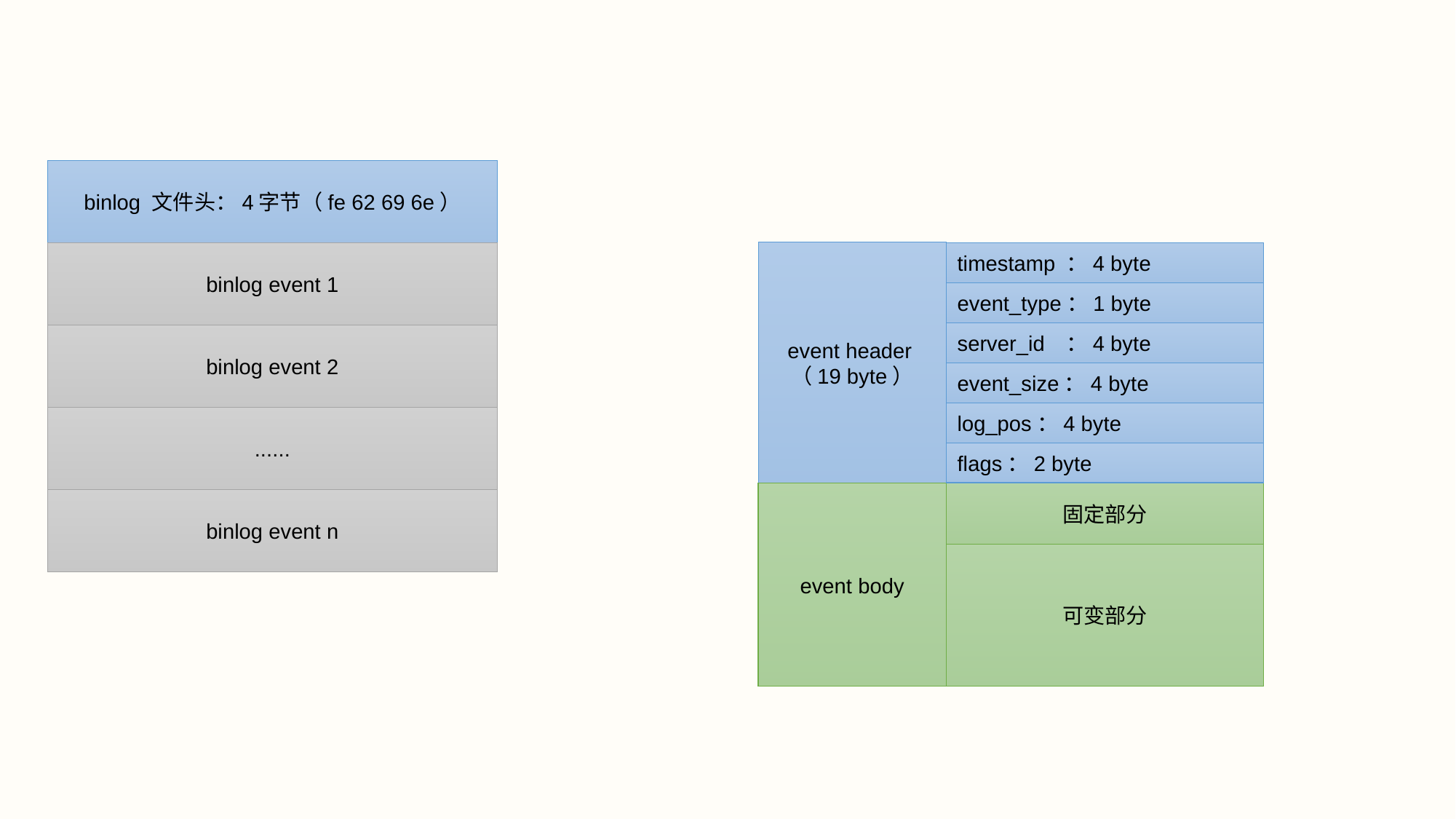

binlog 文件头：4字节（fe 62 69 6e）
event header（19 byte）
binlog event 1
timestamp	：4 byte
event_type：1 byte
server_id	：4 byte
binlog event 2
event_size：4 byte
log_pos：4 byte
......
flags：2 byte
event body
固定部分
binlog event n
可变部分